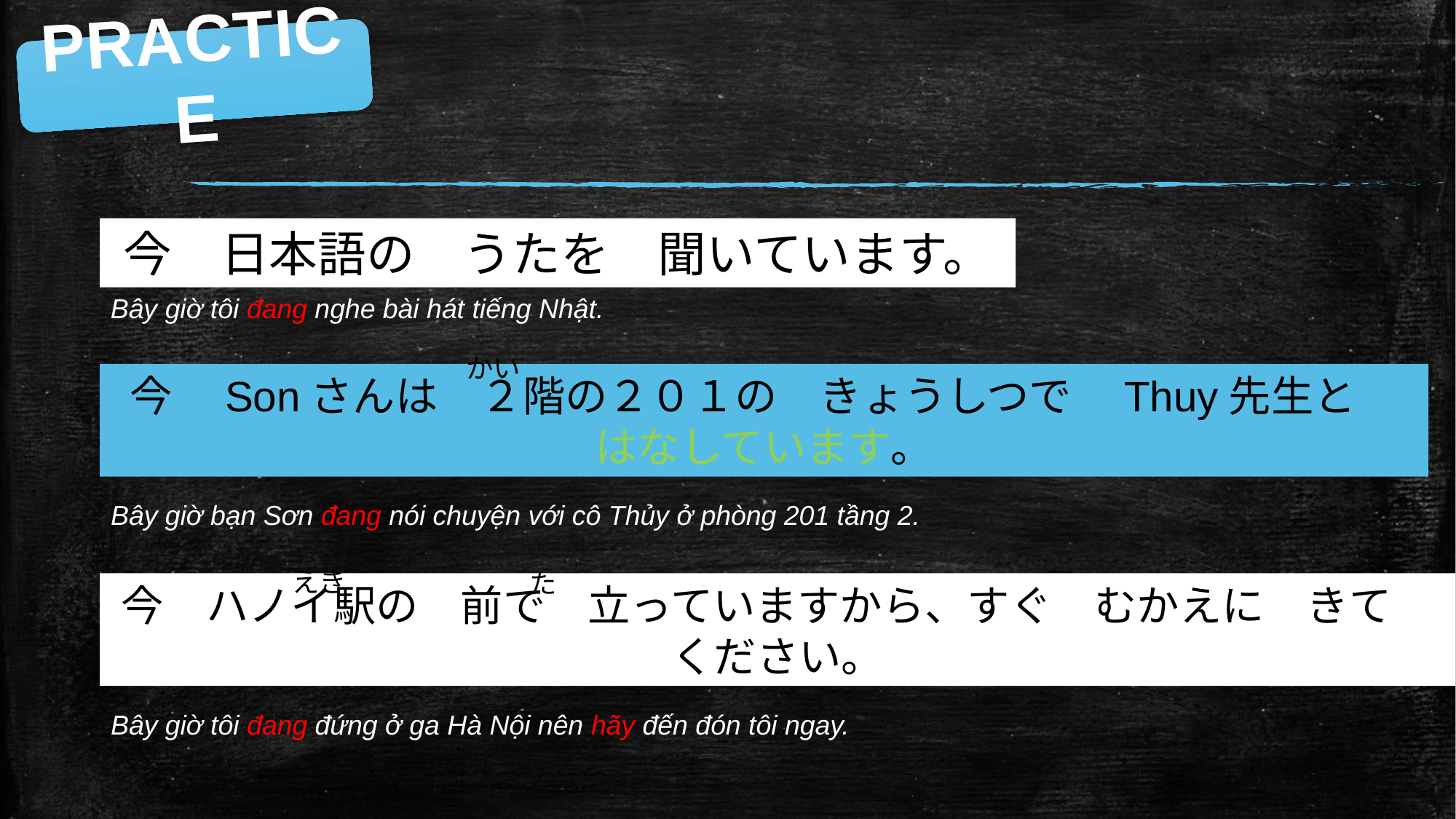

PRACTICE
今　日本語の　うたを　聞いています。
Bây giờ tôi đang nghe bài hát tiếng Nhật.
  かい
今　Sonさんは　２階の２０１の　きょうしつで　Thuy先生と　はなしています。
Bây giờ bạn Sơn đang nói chuyện với cô Thủy ở phòng 201 tầng 2.
えき
た
今　ハノイ駅の　前で　立っていますから、すぐ　むかえに　きて　ください。
Bây giờ tôi đang đứng ở ga Hà Nội nên hãy đến đón tôi ngay.